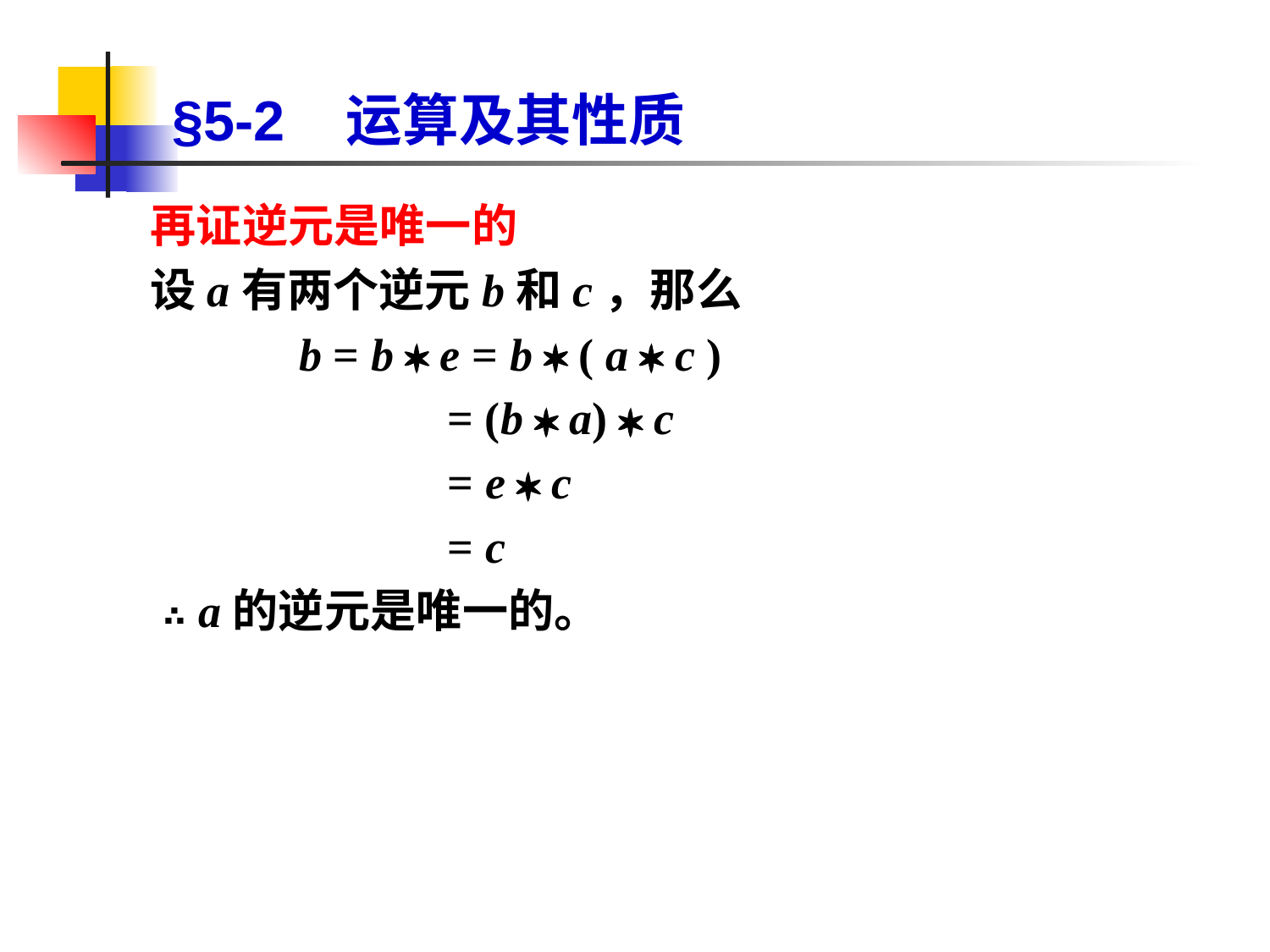

# §5-2   运算及其性质
再证逆元是唯一的
设a有两个逆元b和c，那么
             b = b ∗ e = b ∗ ( a ∗ c )
                          = (b ∗ a) ∗ c
                          = e ∗ c
                          = c
 ∴ a的逆元是唯一的。
36